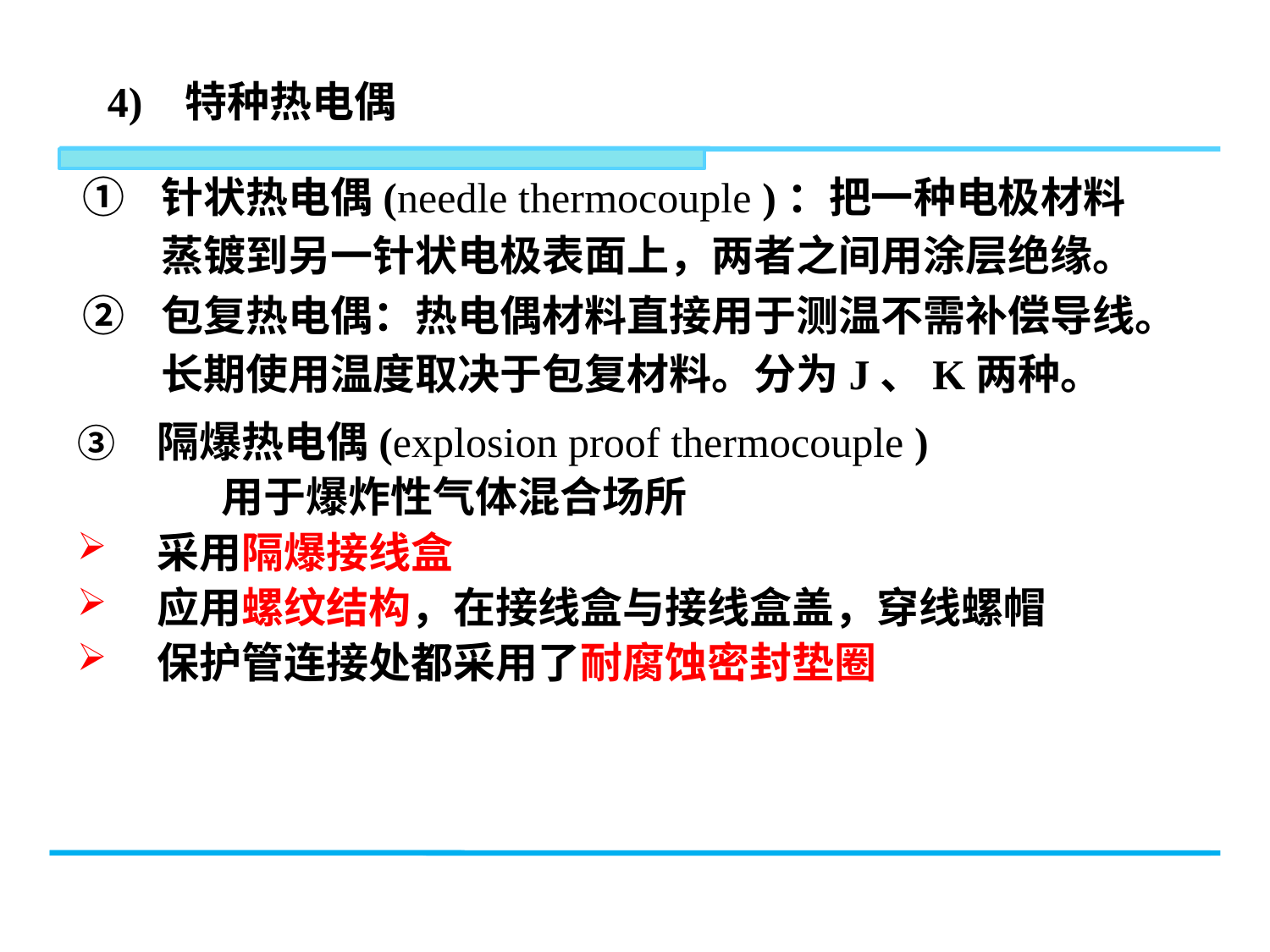

4)   特种热电偶
针状热电偶(needle thermocouple )：把一种电极材料蒸镀到另一针状电极表面上，两者之间用涂层绝缘。
包复热电偶：热电偶材料直接用于测温不需补偿导线。长期使用温度取决于包复材料。分为J、K两种。
隔爆热电偶(explosion proof thermocouple )
              用于爆炸性气体混合场所
采用隔爆接线盒
应用螺纹结构，在接线盒与接线盒盖，穿线螺帽
保护管连接处都采用了耐腐蚀密封垫圈